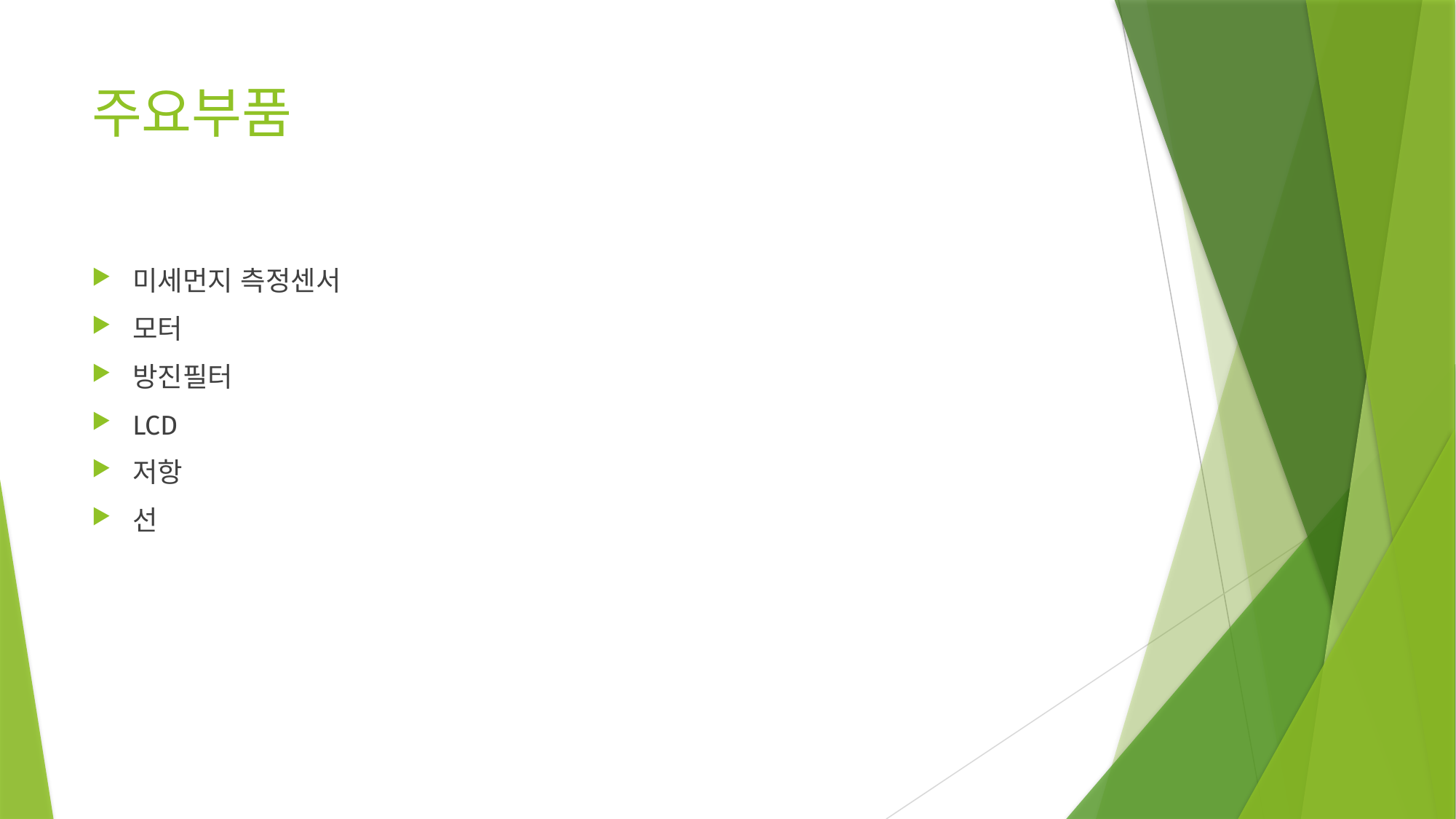

# 주요부품
미세먼지 측정센서
모터
방진필터
LCD
저항
선